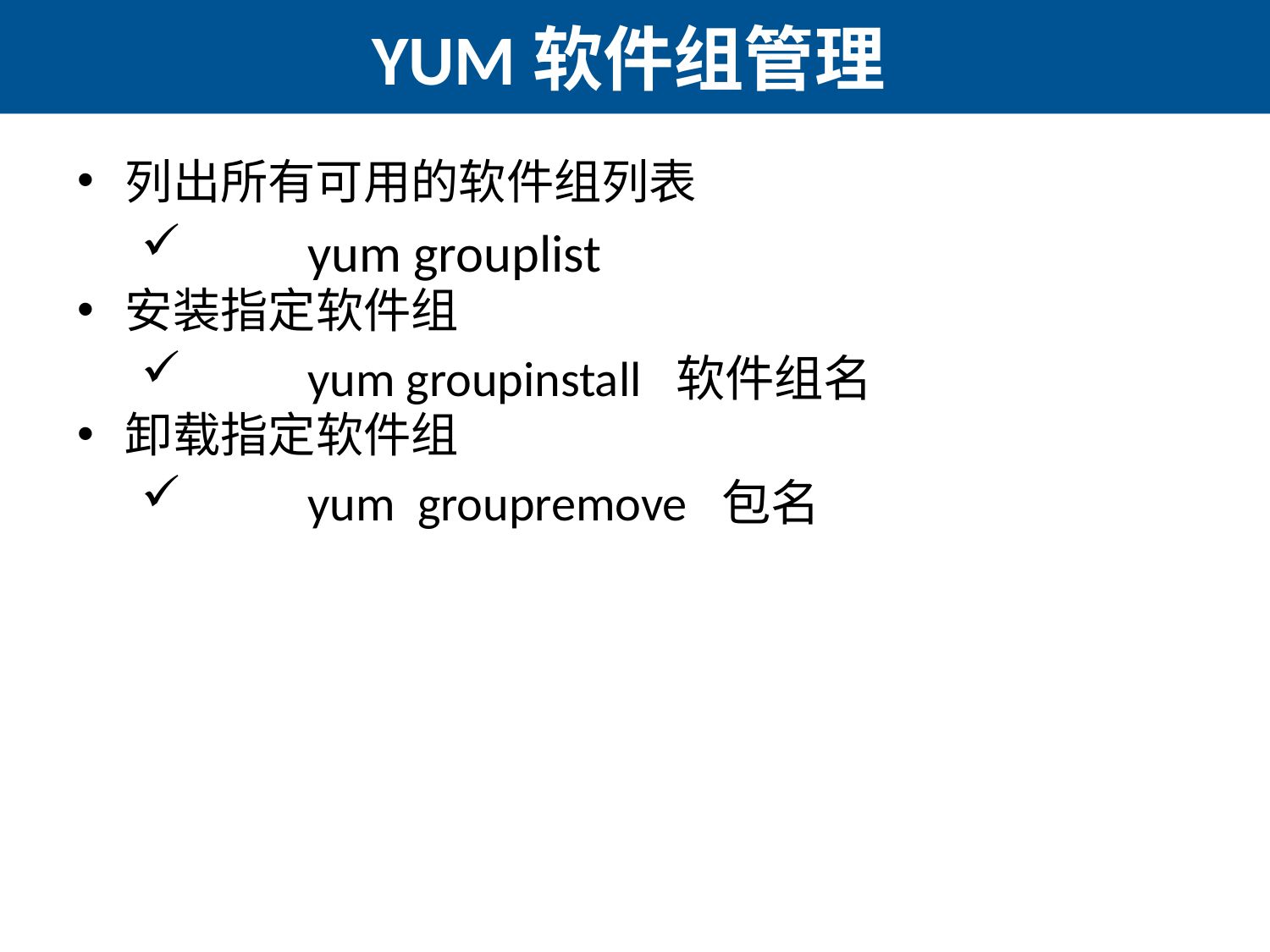

# YUM软件组管理
列出所有可用的软件组列表
	yum grouplist
安装指定软件组
	yum groupinstall  软件组名
卸载指定软件组
	yum  groupremove  包名